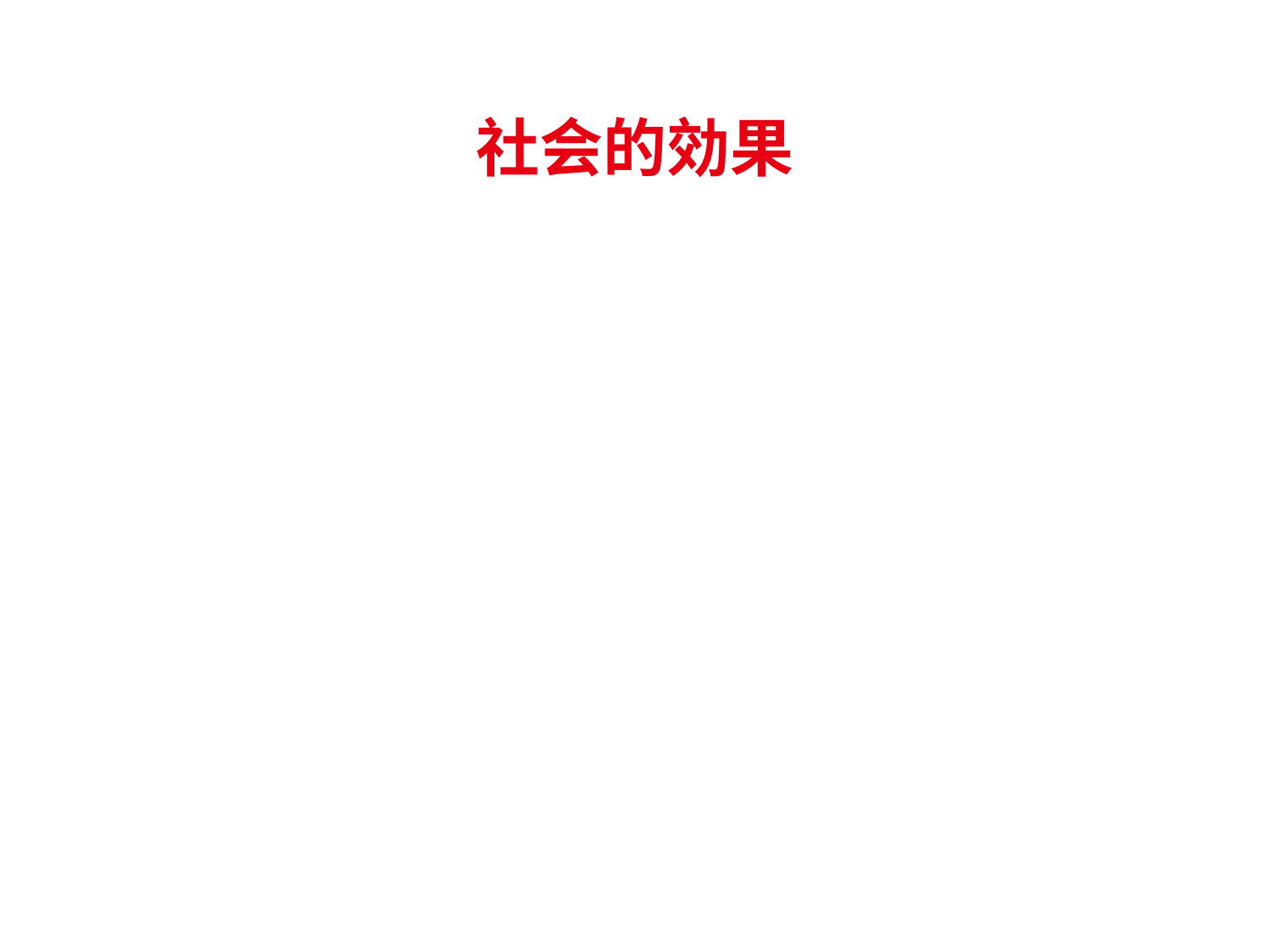

社会的効果

個人：学びの継続 × 安全意識向上
地域：ライダー文化 × 生涯学習拠点化
社会：モビリティ教育モデルの創出